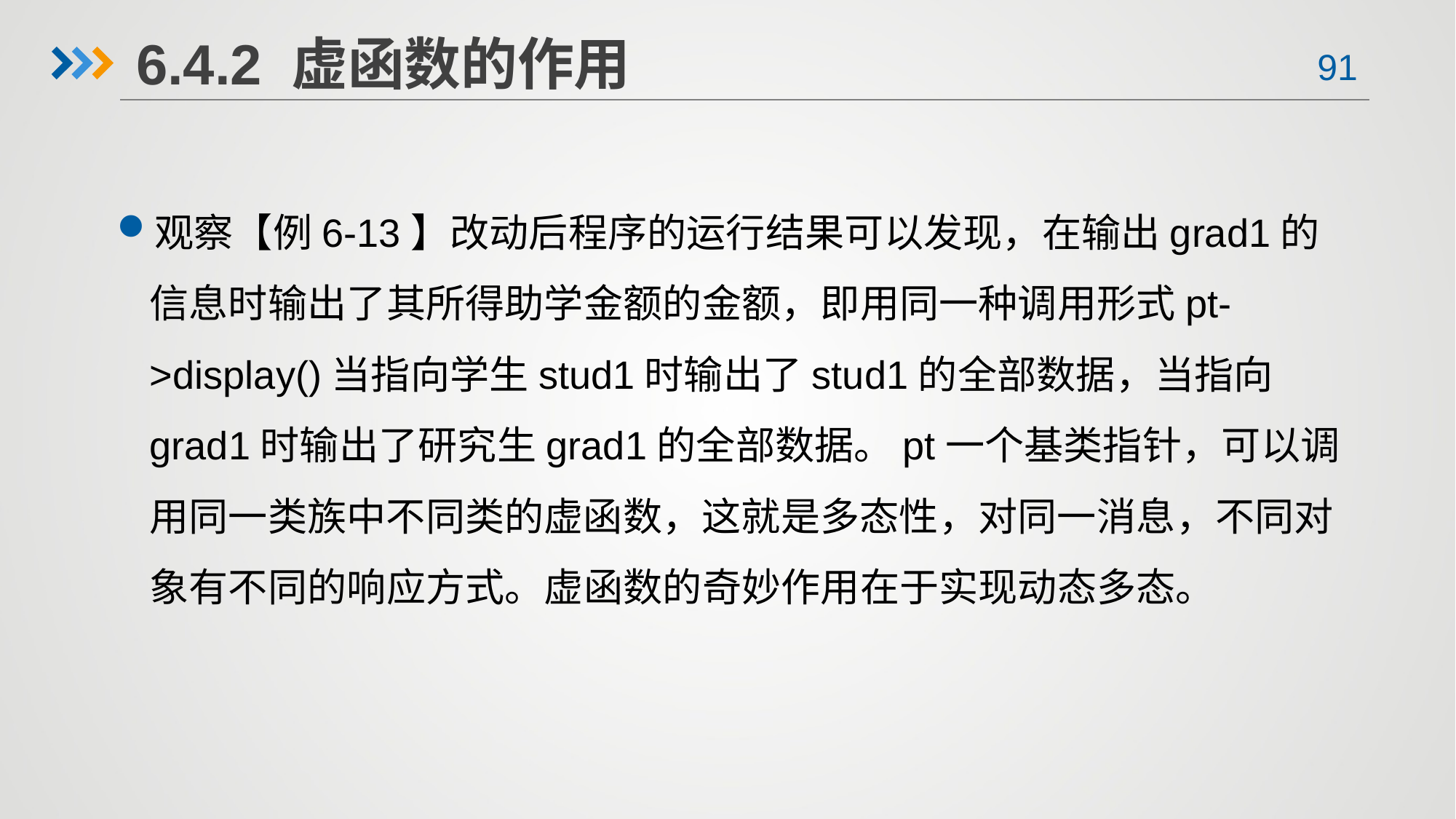

6.4.2 虚函数的作用
观察【例6-13】改动后程序的运行结果可以发现，在输出grad1的信息时输出了其所得助学金额的金额，即用同一种调用形式pt->display()当指向学生stud1时输出了stud1的全部数据，当指向grad1时输出了研究生grad1的全部数据。pt一个基类指针，可以调用同一类族中不同类的虚函数，这就是多态性，对同一消息，不同对象有不同的响应方式。虚函数的奇妙作用在于实现动态多态。